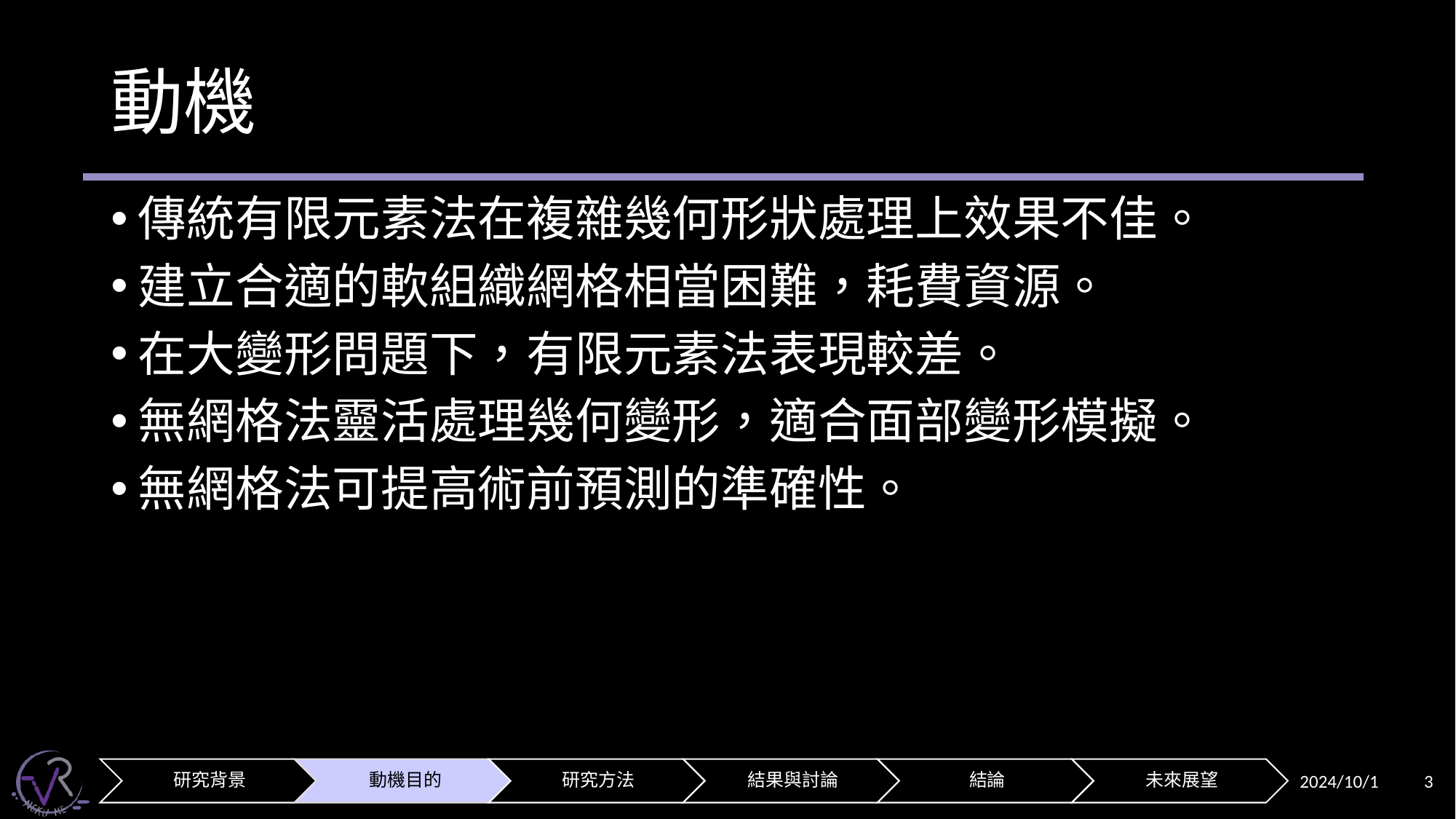

# 動機
傳統有限元素法在複雜幾何形狀處理上效果不佳。
建立合適的軟組織網格相當困難，耗費資源。
在大變形問題下，有限元素法表現較差。
無網格法靈活處理幾何變形，適合面部變形模擬。
無網格法可提高術前預測的準確性。
2024/10/1
3